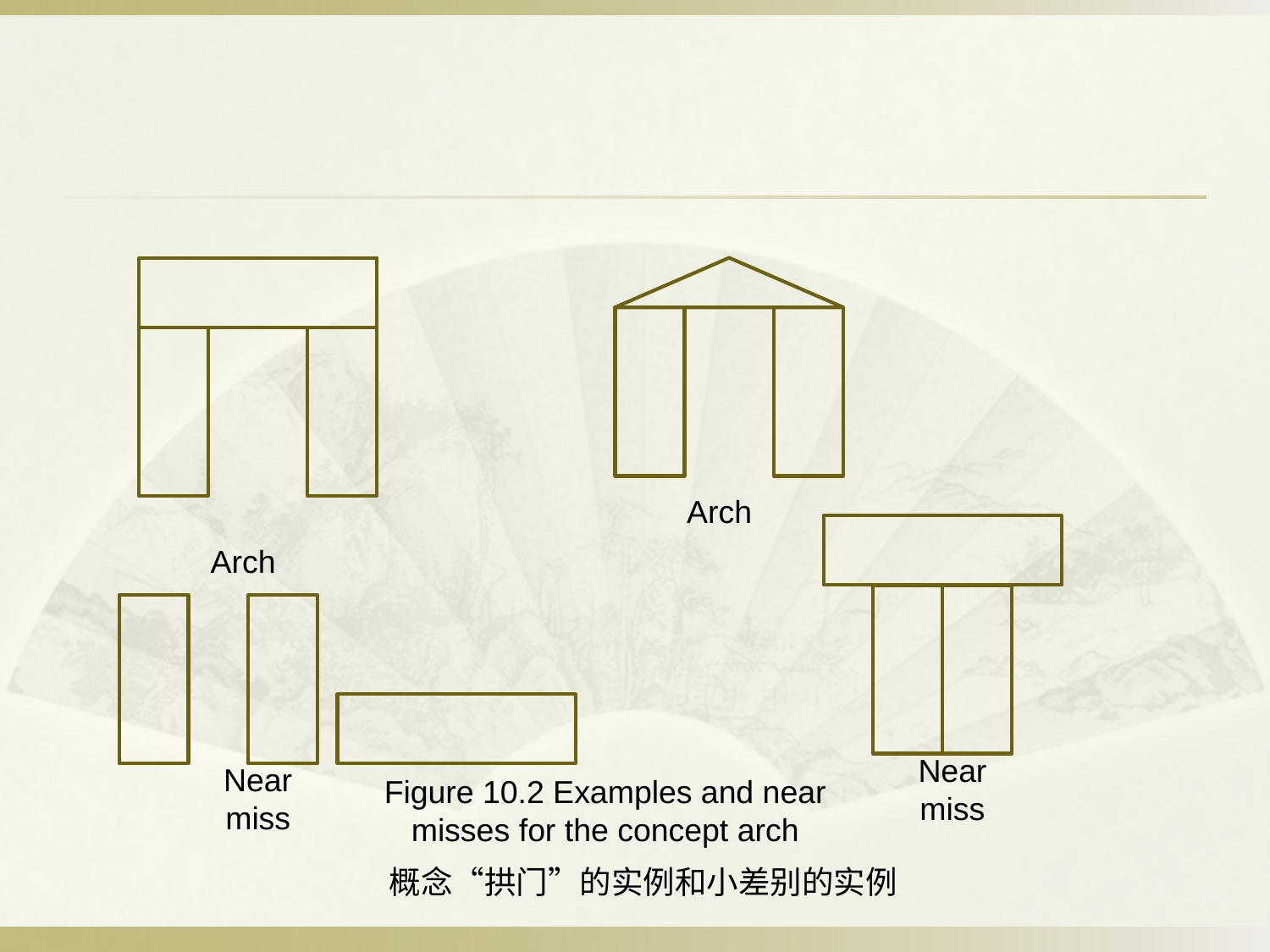

#

Arch

Arch

Near miss
Near miss
Figure 10.2 Examples and near misses for the concept arch
概念“拱门”的实例和小差别的实例